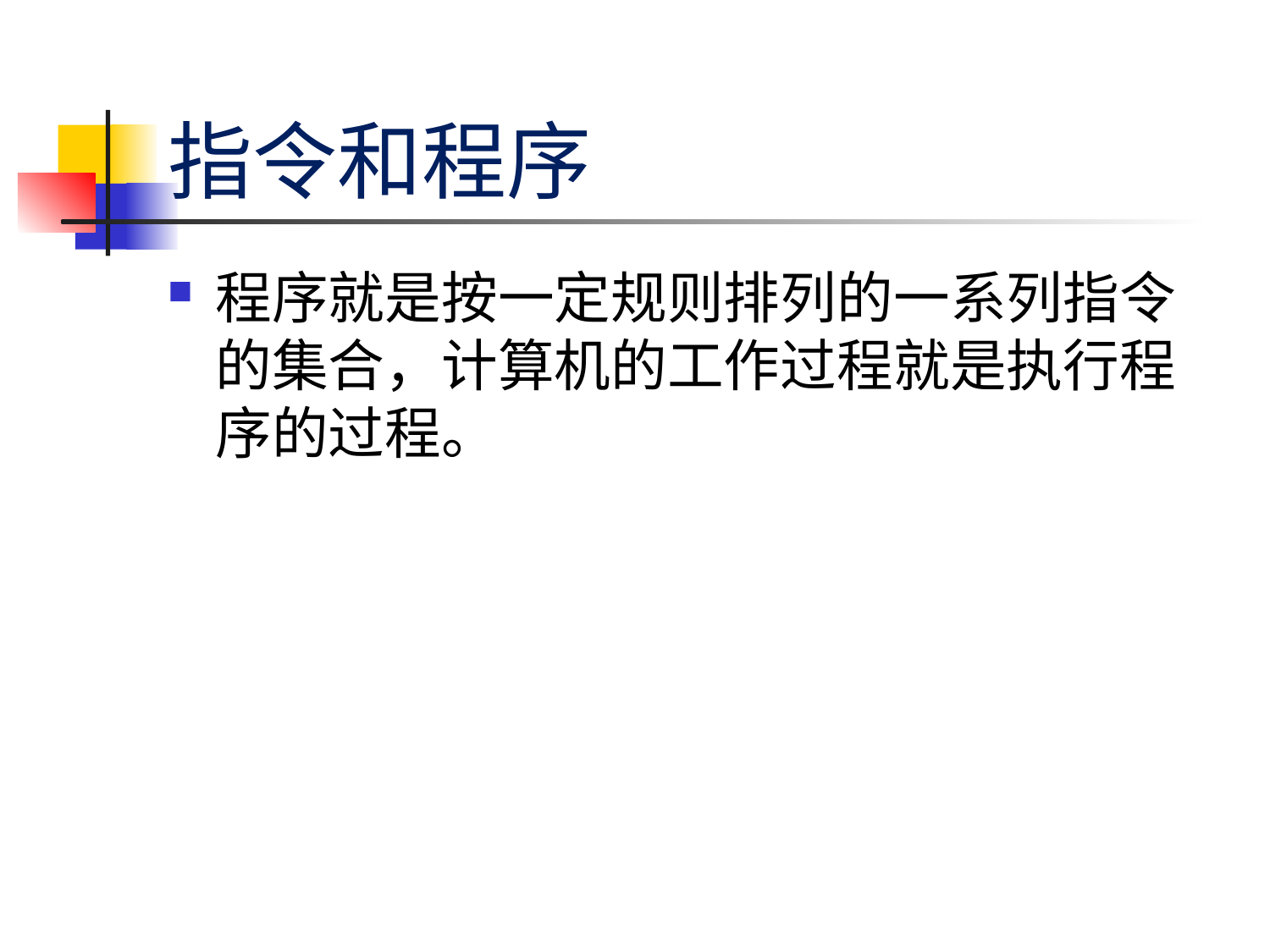

# 指令和程序
程序就是按一定规则排列的一系列指令的集合，计算机的工作过程就是执行程序的过程。